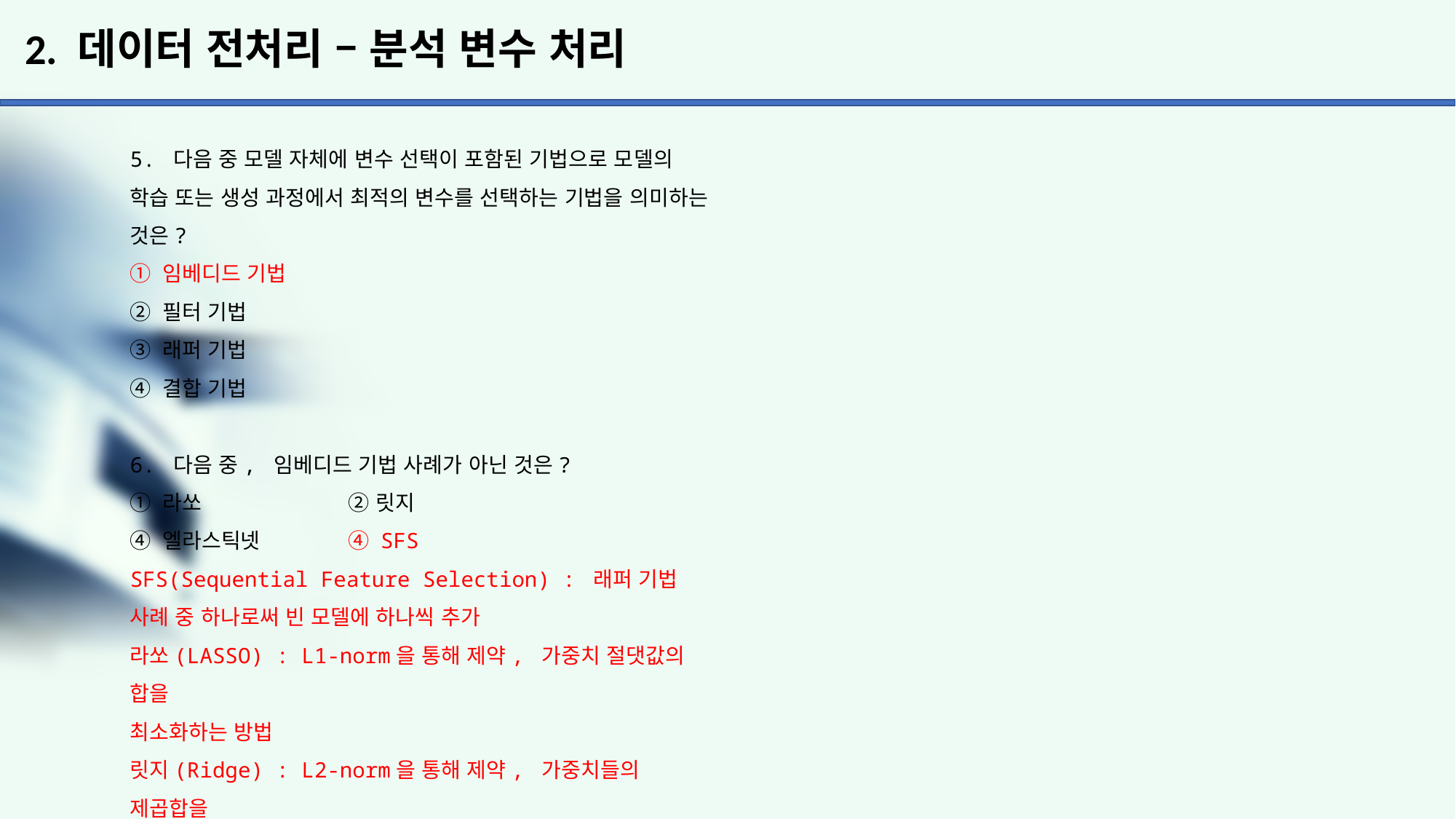

# 2. 데이터 전처리 – 분석 변수 처리
5. 다음 중 모델 자체에 변수 선택이 포함된 기법으로 모델의 학습 또는 생성 과정에서 최적의 변수를 선택하는 기법을 의미하는 것은?
① 임베디드 기법
② 필터 기법
③ 래퍼 기법
④ 결합 기법

6. 다음 중, 임베디드 기법 사례가 아닌 것은?
① 라쏘		② 릿지
④ 엘라스틱넷	④ SFS
SFS(Sequential Feature Selection) : 래퍼 기법 사례 중 하나로써 빈 모델에 하나씩 추가
라쏘(LASSO) : L1-norm을 통해 제약, 가중치 절댓값의 합을
최소화하는 방법
릿지(Ridge) : L2-norm을 통해 제약, 가중치들의 제곱합을
최소화하는 방법
엘라스틱넷(Elastic Net) : 라쏘와 릿지 두 기법을 선형적
으로 결합한 방법
Select From Model : 의사결정나무(Tree) 기반 알고리즘 에서 변수를 선택하는 방법